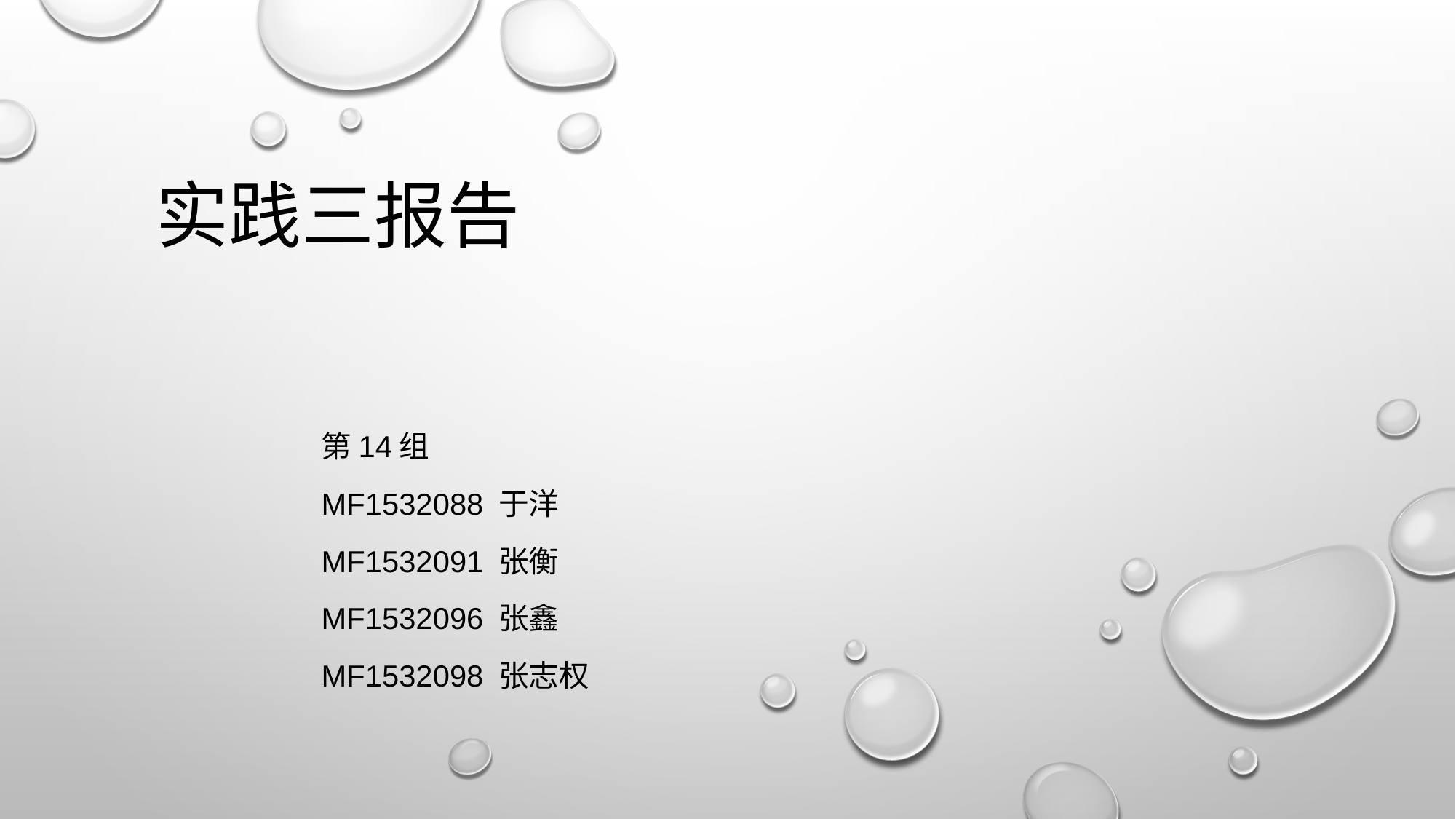

# 实践三报告
第14组
MF1532088 于洋
MF1532091 张衡
MF1532096 张鑫
MF1532098 张志权